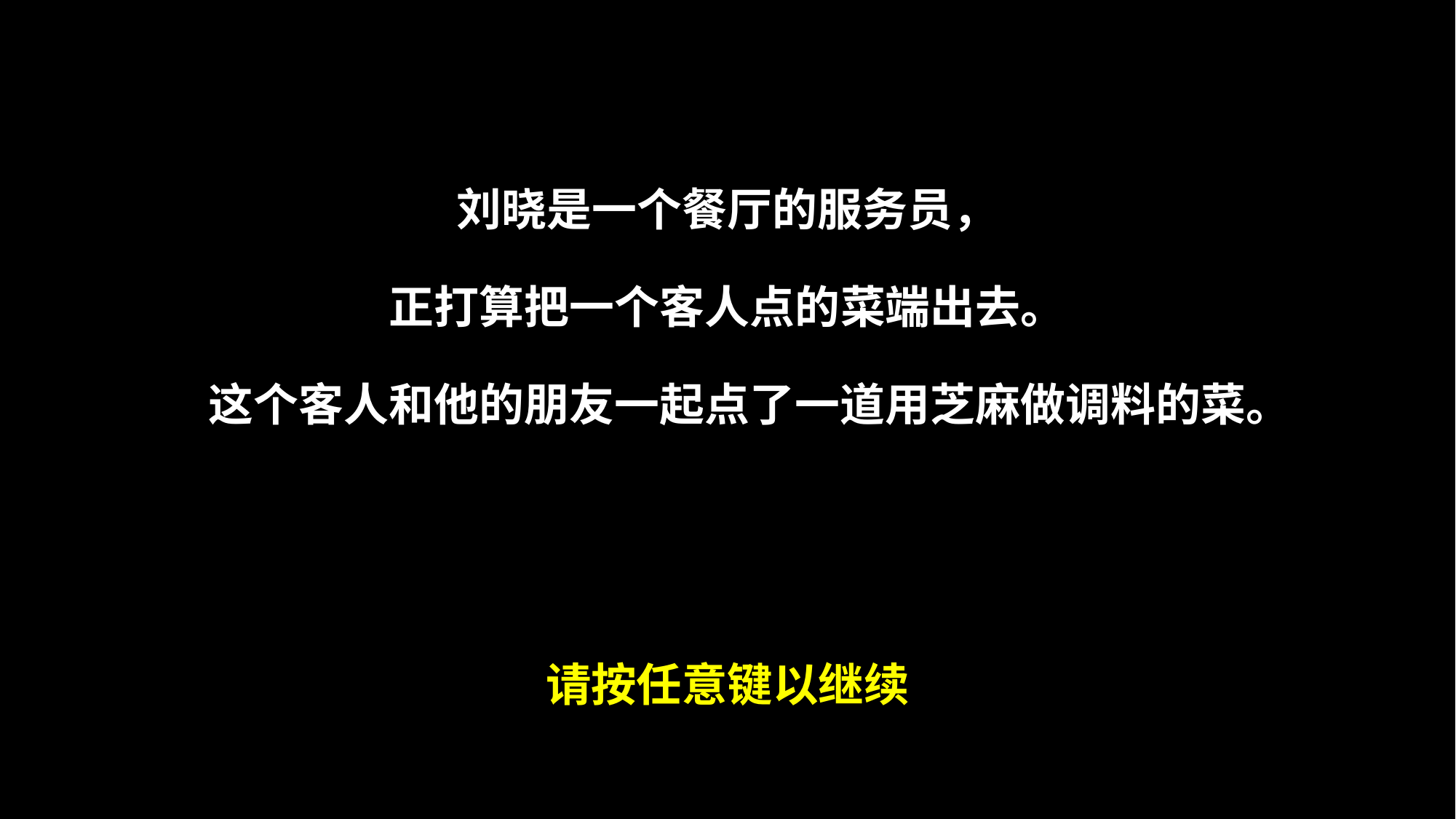

# 刘晓是一个餐厅的服务员， 正打算把一个客人点的菜端出去。 这个客人和他的朋友一起点了一道用芝麻做调料的菜。
请按任意键以继续